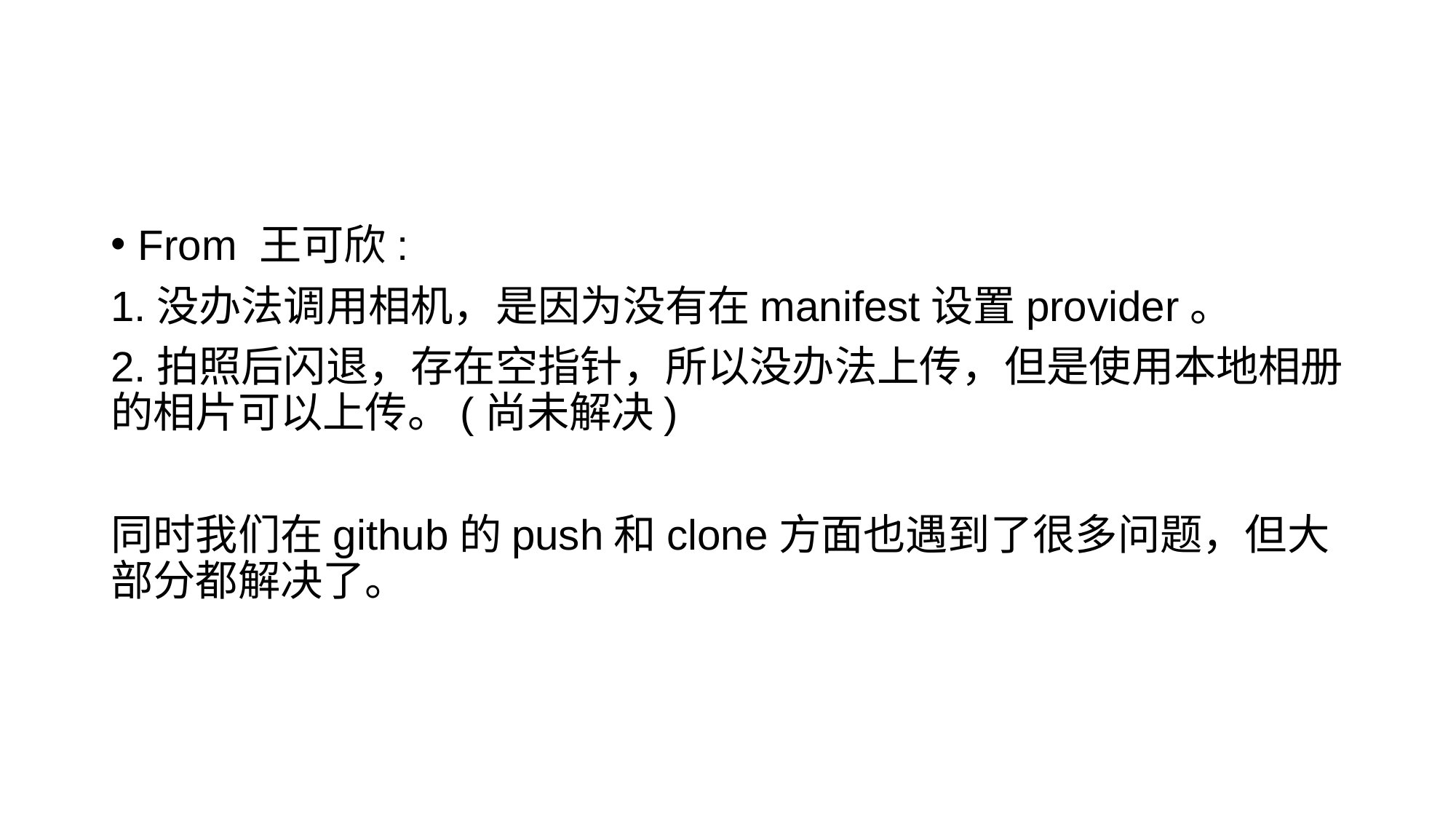

#
From 王可欣:
1.没办法调用相机，是因为没有在manifest设置provider。
2.拍照后闪退，存在空指针，所以没办法上传，但是使用本地相册的相片可以上传。(尚未解决)

同时我们在github的push和clone方面也遇到了很多问题，但大部分都解决了。